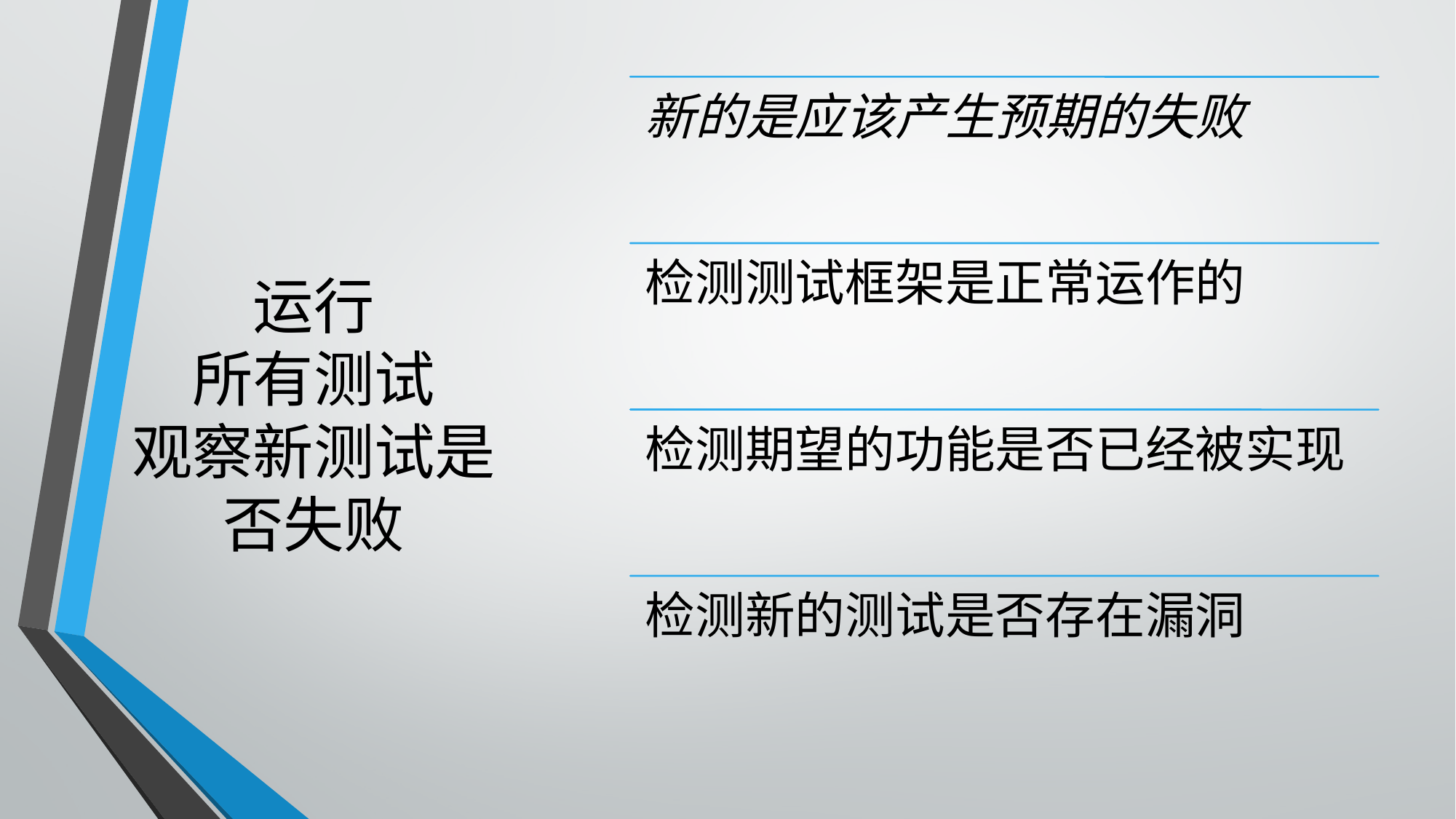

新的是应该产生预期的失败
检测测试框架是正常运作的
检测期望的功能是否已经被实现
检测新的测试是否存在漏洞
# 运行 所有测试 观察新测试是否失败